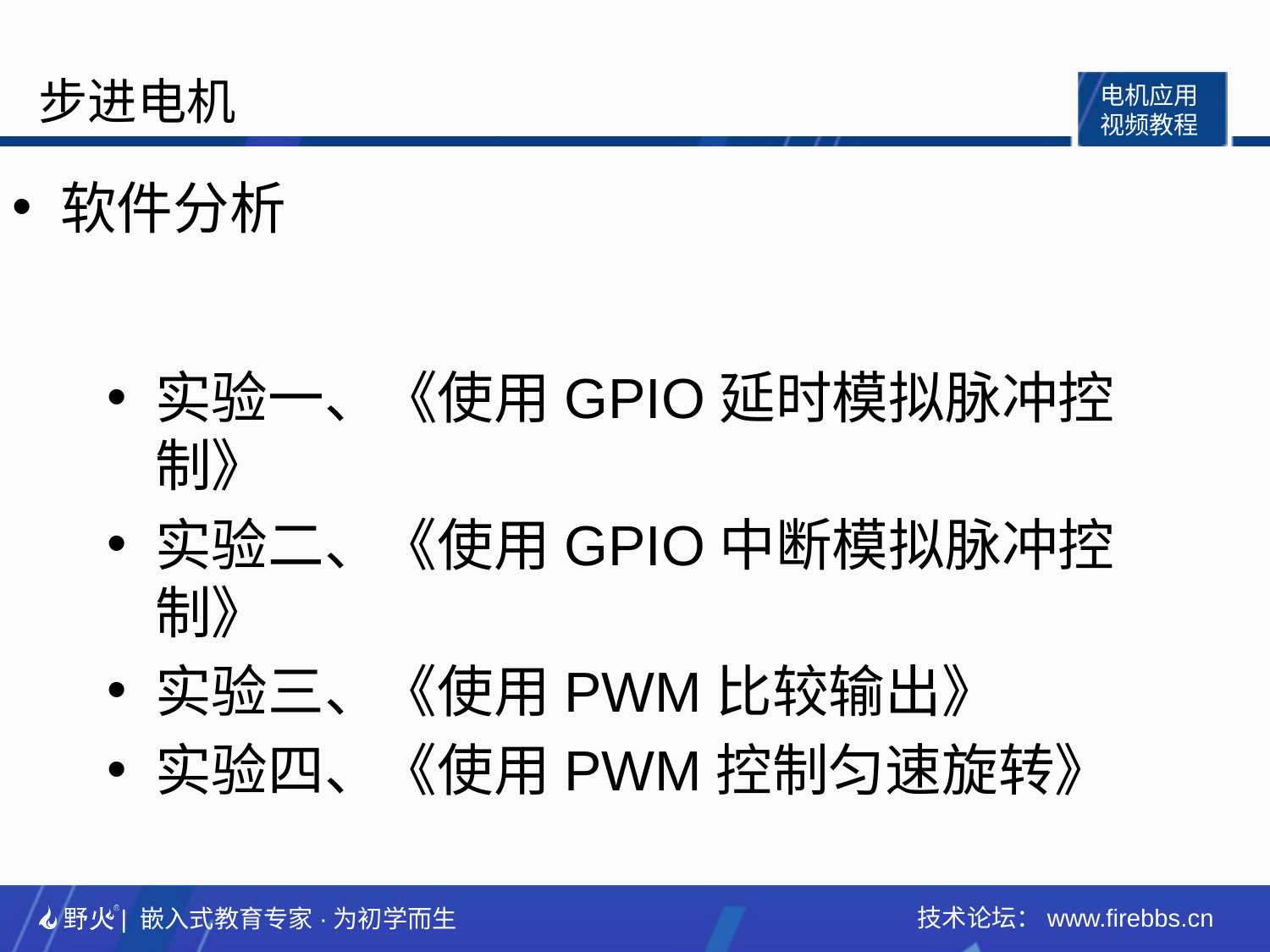

软件分析

实验一、《使用GPIO延时模拟脉冲控制》
实验二、《使用GPIO中断模拟脉冲控制》
实验三、《使用PWM比较输出》
实验四、《使用PWM控制匀速旋转》